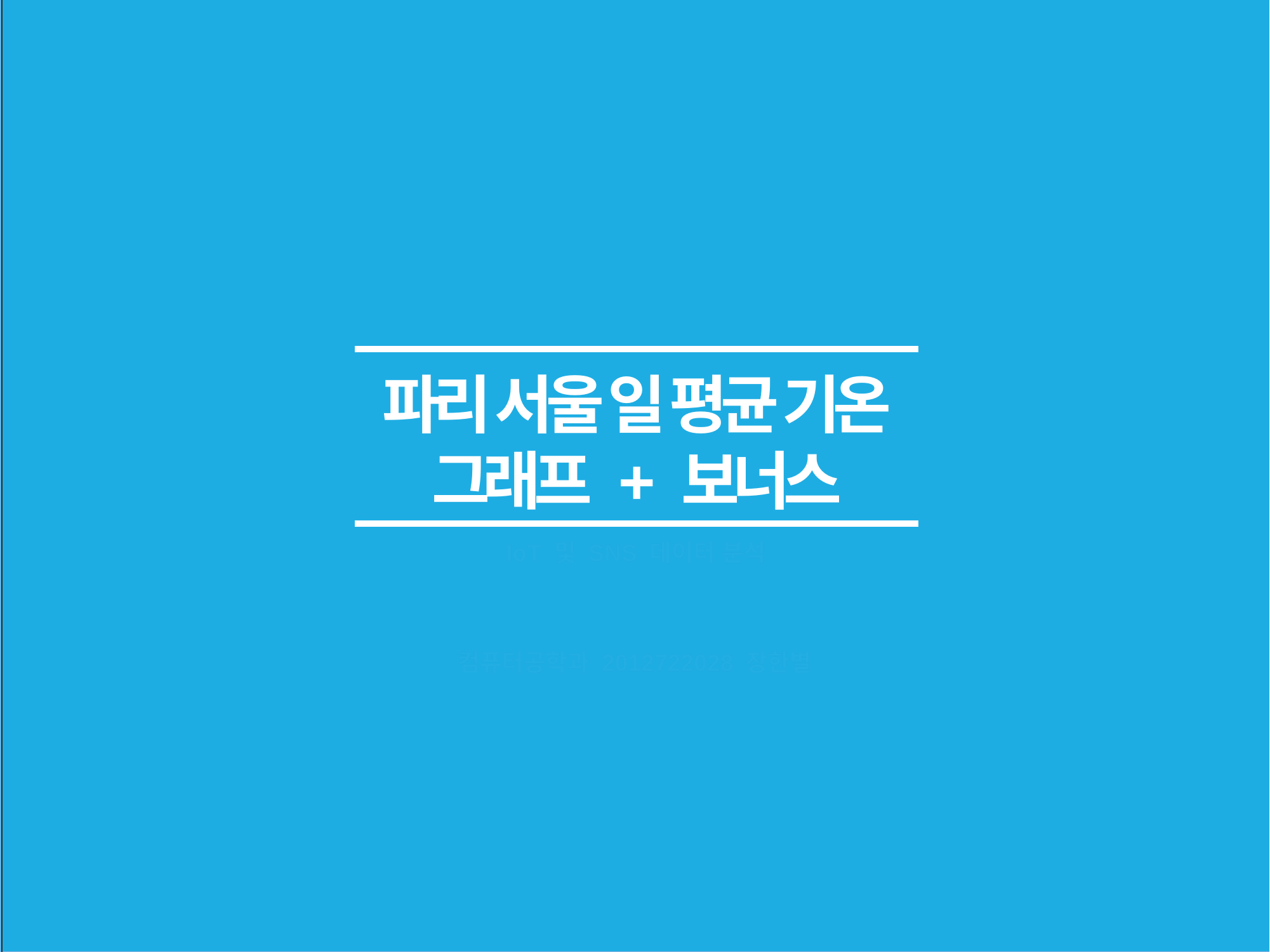

파리 서울 일 평균 기온
그래프 + 보너스

IoT 및 SNS 데이터 분석
컴퓨터공학과 2012722028 장한별